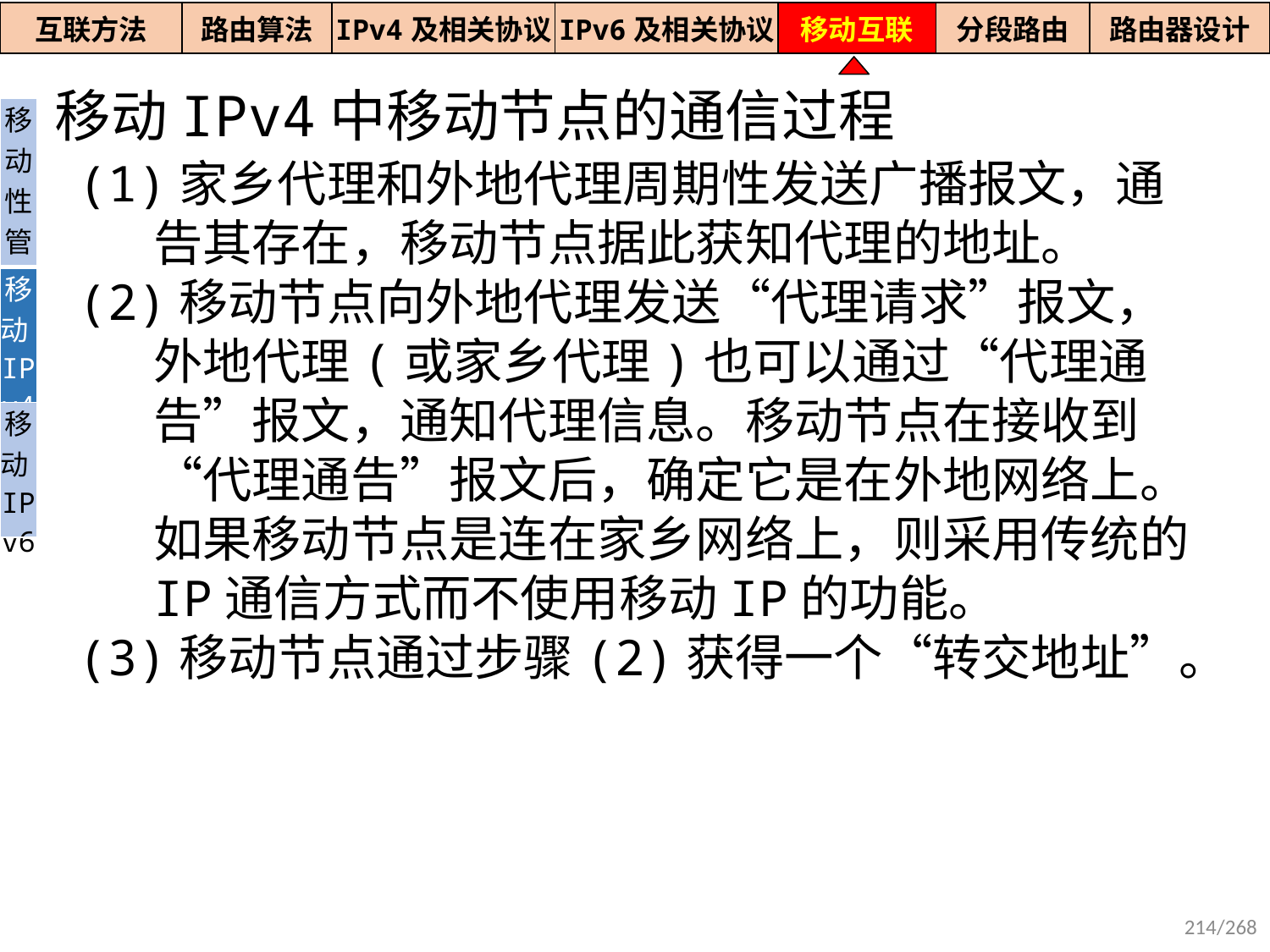

| 互联方法 | 路由算法 | IPv4及相关协议 | IPv6及相关协议 | 移动互联 | 分段路由 | 路由器设计 |
| --- | --- | --- | --- | --- | --- | --- |

移动IPv4中移动节点的通信过程
| 移动性管理 |
| --- |
| 移动IPv4 |
| 移动IPv6 |
(1)家乡代理和外地代理周期性发送广播报文，通告其存在，移动节点据此获知代理的地址。
(2)移动节点向外地代理发送“代理请求”报文，外地代理(或家乡代理)也可以通过“代理通告”报文，通知代理信息。移动节点在接收到“代理通告”报文后，确定它是在外地网络上。如果移动节点是连在家乡网络上，则采用传统的IP通信方式而不使用移动IP的功能。
(3)移动节点通过步骤(2)获得一个“转交地址”。
214/268